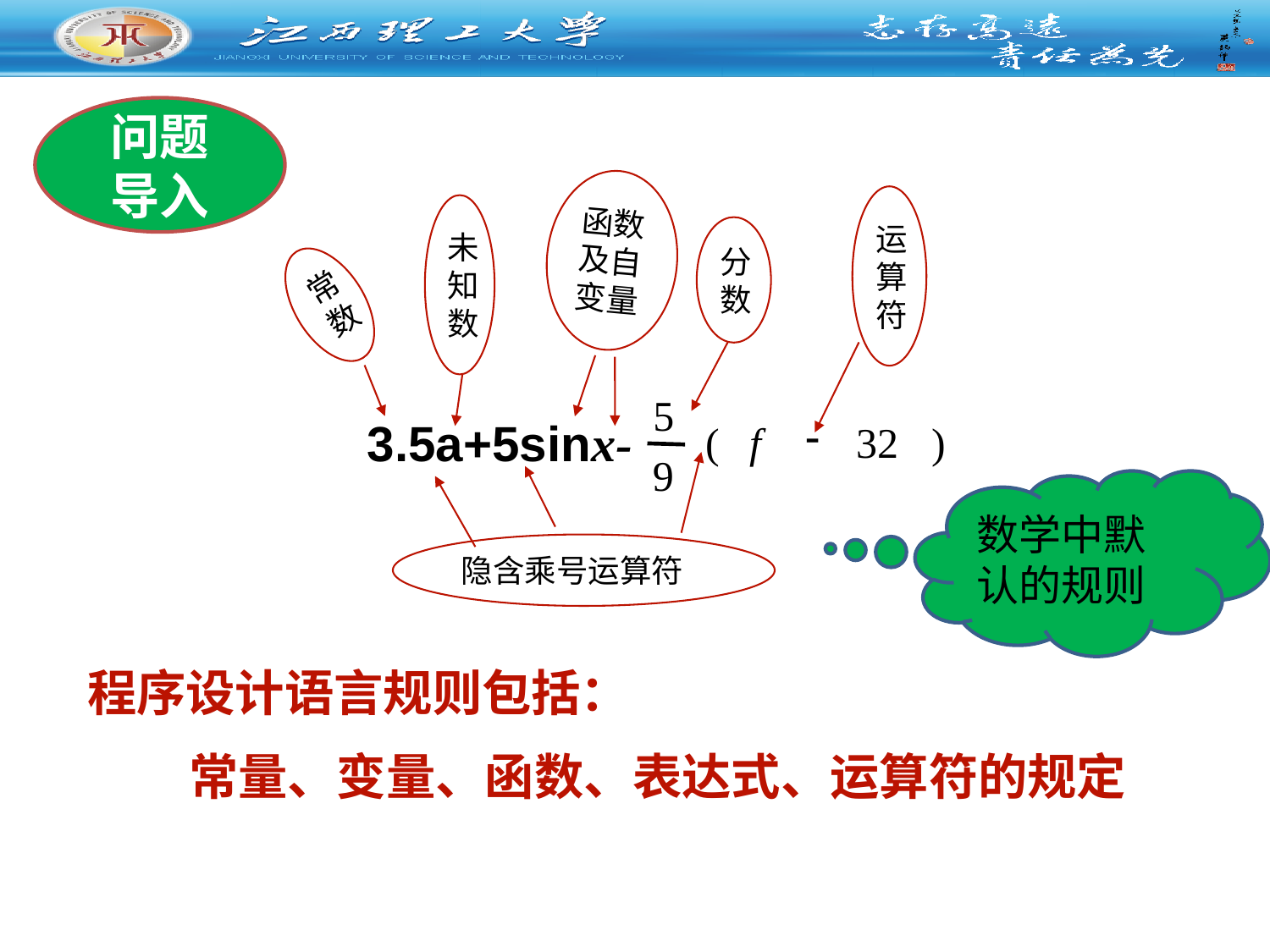

问题
导入
函数及自变量
运算符
未知数
分数
常数

5
−
(
f
32
)

9
3.5a+5sinx-

数学中默认的规则

隐含乘号运算符
程序设计语言规则包括：
        常量、变量、函数、表达式、运算符的规定